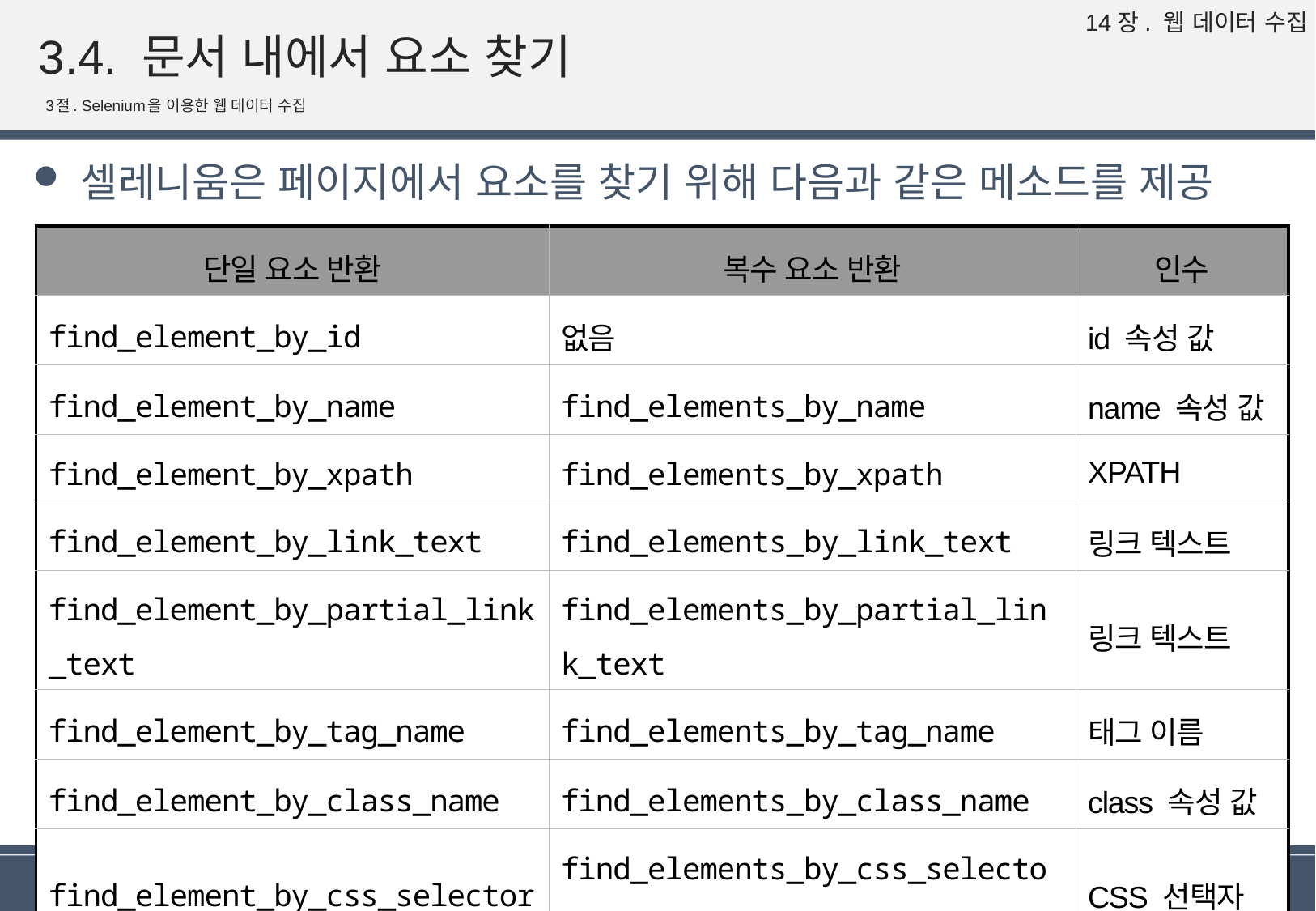

# 3.4. 문서 내에서 요소 찾기
3절. Selenium을 이용한 웹 데이터 수집
셀레니움은 페이지에서 요소를 찾기 위해 다음과 같은 메소드를 제공

| 단일 요소 반환 | 복수 요소 반환 | 인수 |
| --- | --- | --- |
| find\_element\_by\_id | 없음 | id 속성 값 |
| find\_element\_by\_name | find\_elements\_by\_name | name 속성 값 |
| find\_element\_by\_xpath | find\_elements\_by\_xpath | XPATH |
| find\_element\_by\_link\_text | find\_elements\_by\_link\_text | 링크 텍스트 |
| find\_element\_by\_partial\_link\_text | find\_elements\_by\_partial\_link\_text | 링크 텍스트 |
| find\_element\_by\_tag\_name | find\_elements\_by\_tag\_name | 태그 이름 |
| find\_element\_by\_class\_name | find\_elements\_by\_class\_name | class 속성 값 |
| find\_element\_by\_css\_selector | find\_elements\_by\_css\_selector | CSS 선택자 |
61